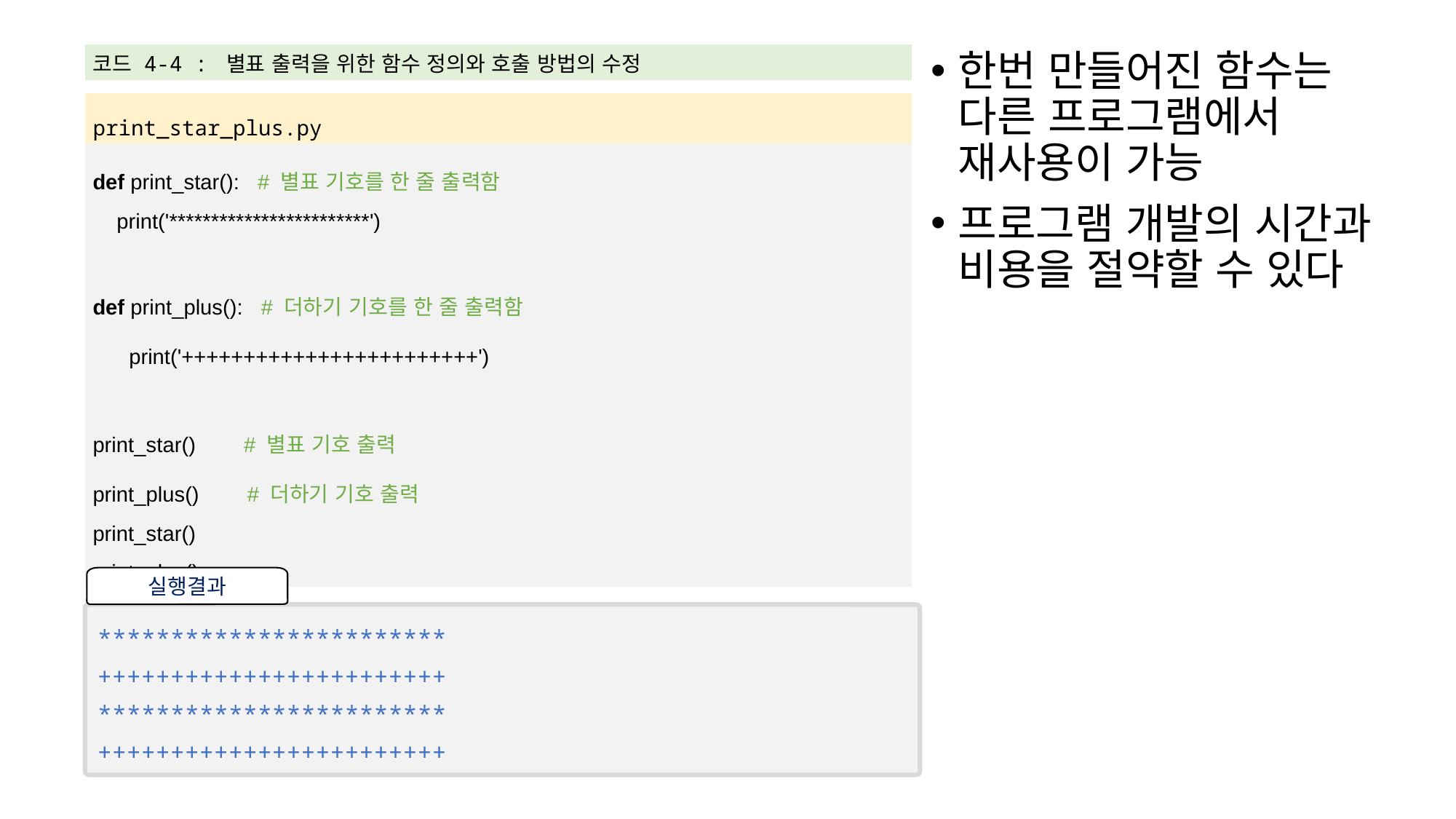

| 코드 4-4 : 별표 출력을 위한 함수 정의와 호출 방법의 수정 |
| --- |
|  |
| print\_star\_plus.py |
| def print\_star(): # 별표 기호를 한 줄 출력함 print('\*\*\*\*\*\*\*\*\*\*\*\*\*\*\*\*\*\*\*\*\*\*\*\*') def print\_plus(): # 더하기 기호를 한 줄 출력함 print('++++++++++++++++++++++++') print\_star() # 별표 기호 출력 print\_plus() # 더하기 기호 출력 print\_star() print\_plus() |
한번 만들어진 함수는 다른 프로그램에서 재사용이 가능
프로그램 개발의 시간과 비용을 절약할 수 있다

실행결과

************************
++++++++++++++++++++++++
************************
++++++++++++++++++++++++